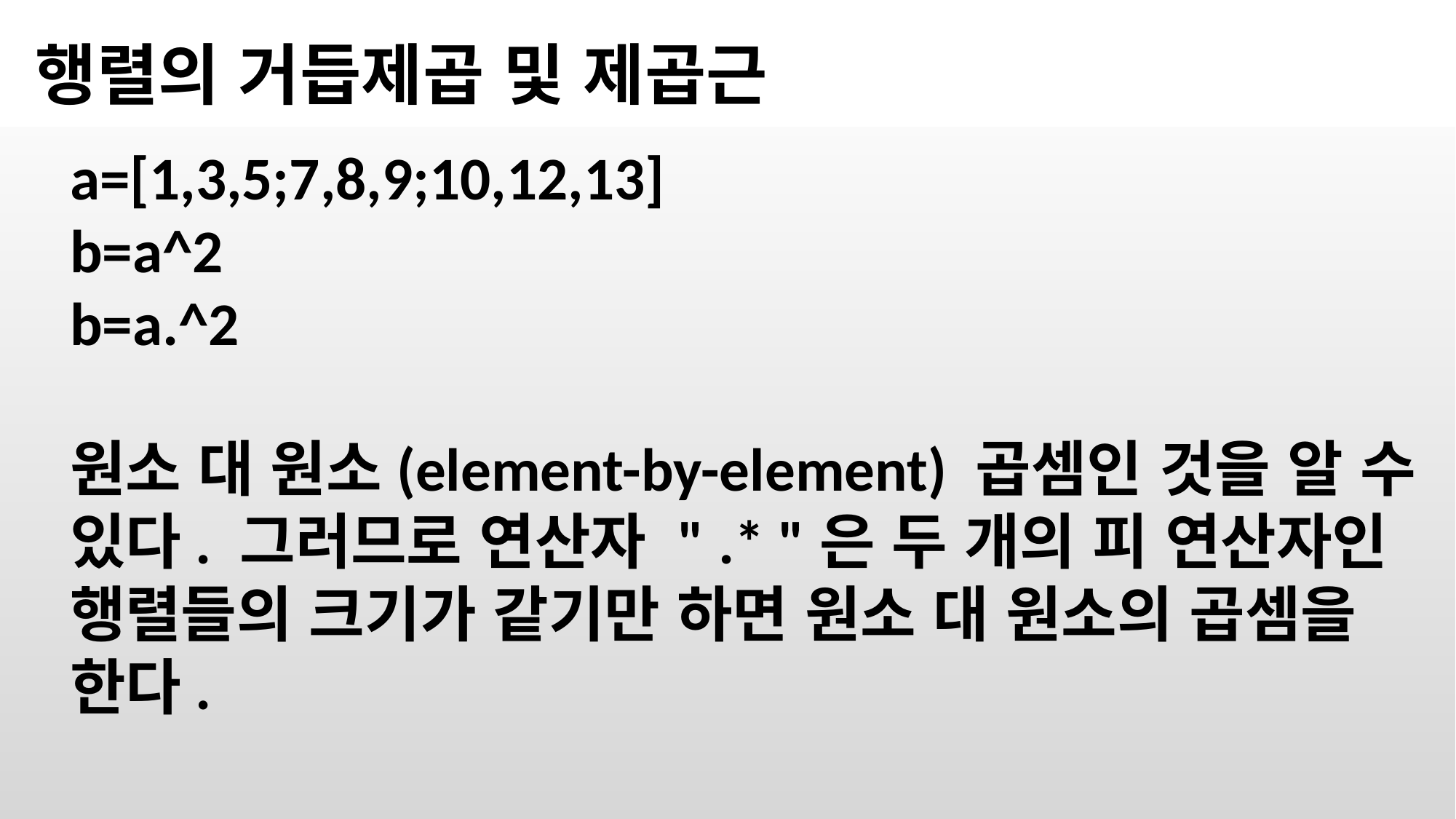

행렬의 거듭제곱 및 제곱근
a=[1,3,5;7,8,9;10,12,13]
b=a^2
b=a.^2

원소 대 원소(element-by-element) 곱셈인 것을 알 수 있다. 그러므로 연산자 " .* "은 두 개의 피 연산자인 행렬들의 크기가 같기만 하면 원소 대 원소의 곱셈을 한다.